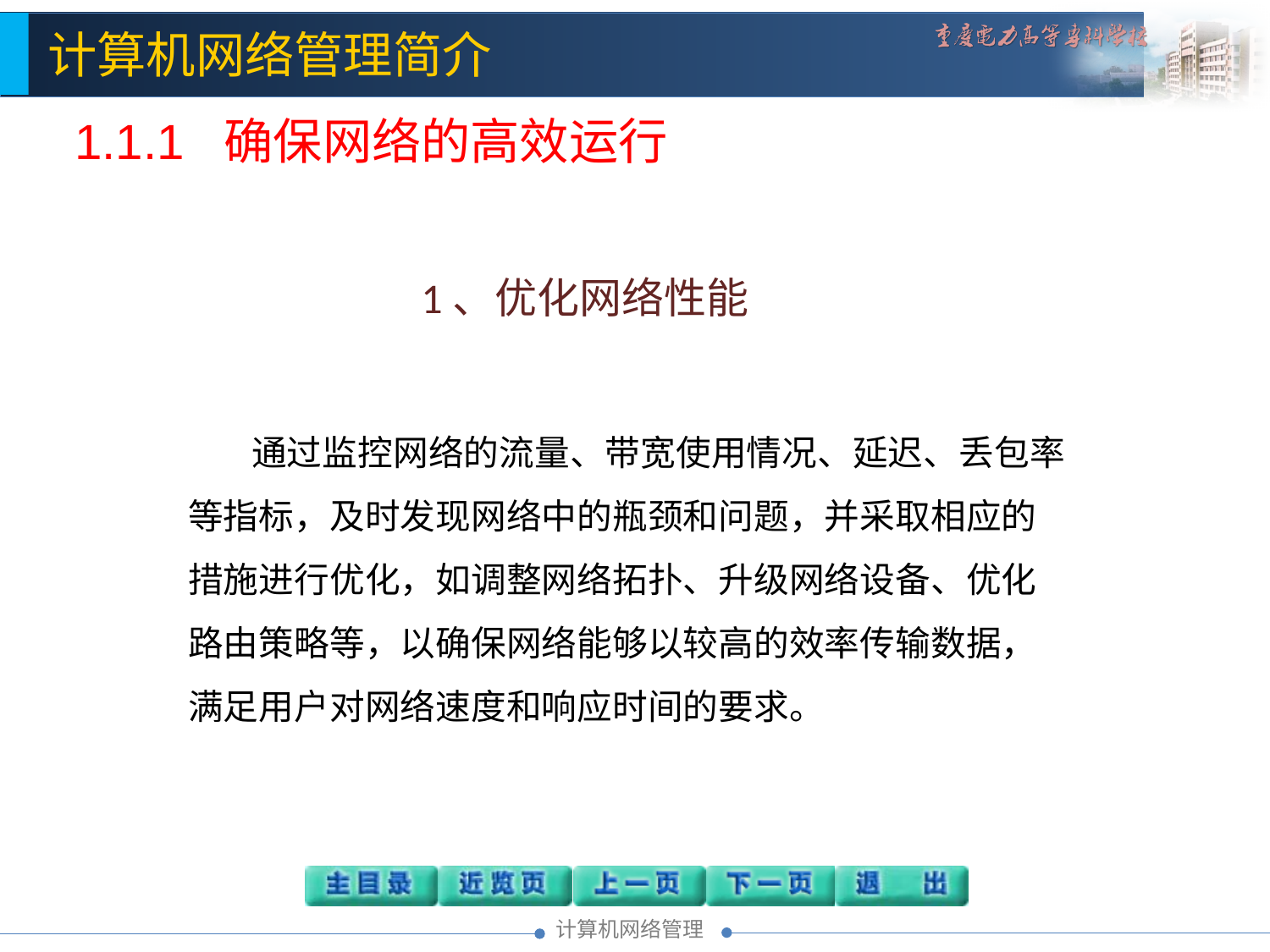

1.1.1  确保网络的高效运行
1、优化网络性能
通过监控网络的流量、带宽使用情况、延迟、丢包率等指标，及时发现网络中的瓶颈和问题，并采取相应的措施进行优化，如调整网络拓扑、升级网络设备、优化路由策略等，以确保网络能够以较高的效率传输数据，满足用户对网络速度和响应时间的要求。